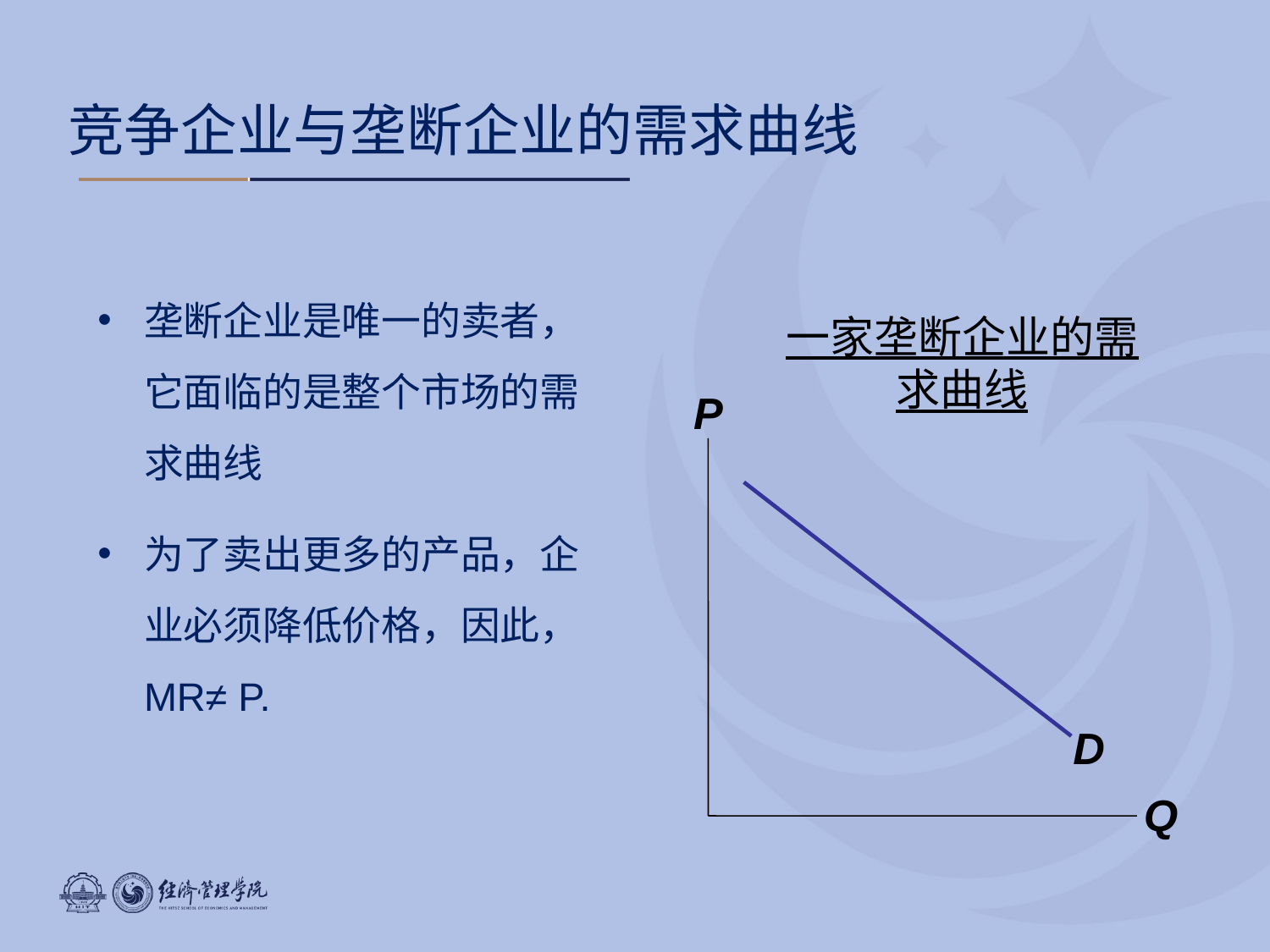

# 竞争企业与垄断企业的需求曲线
垄断企业是唯一的卖者，它面临的是整个市场的需求曲线
为了卖出更多的产品，企业必须降低价格，因此，MR≠ P.
一家垄断企业的需求曲线
P

Q

D